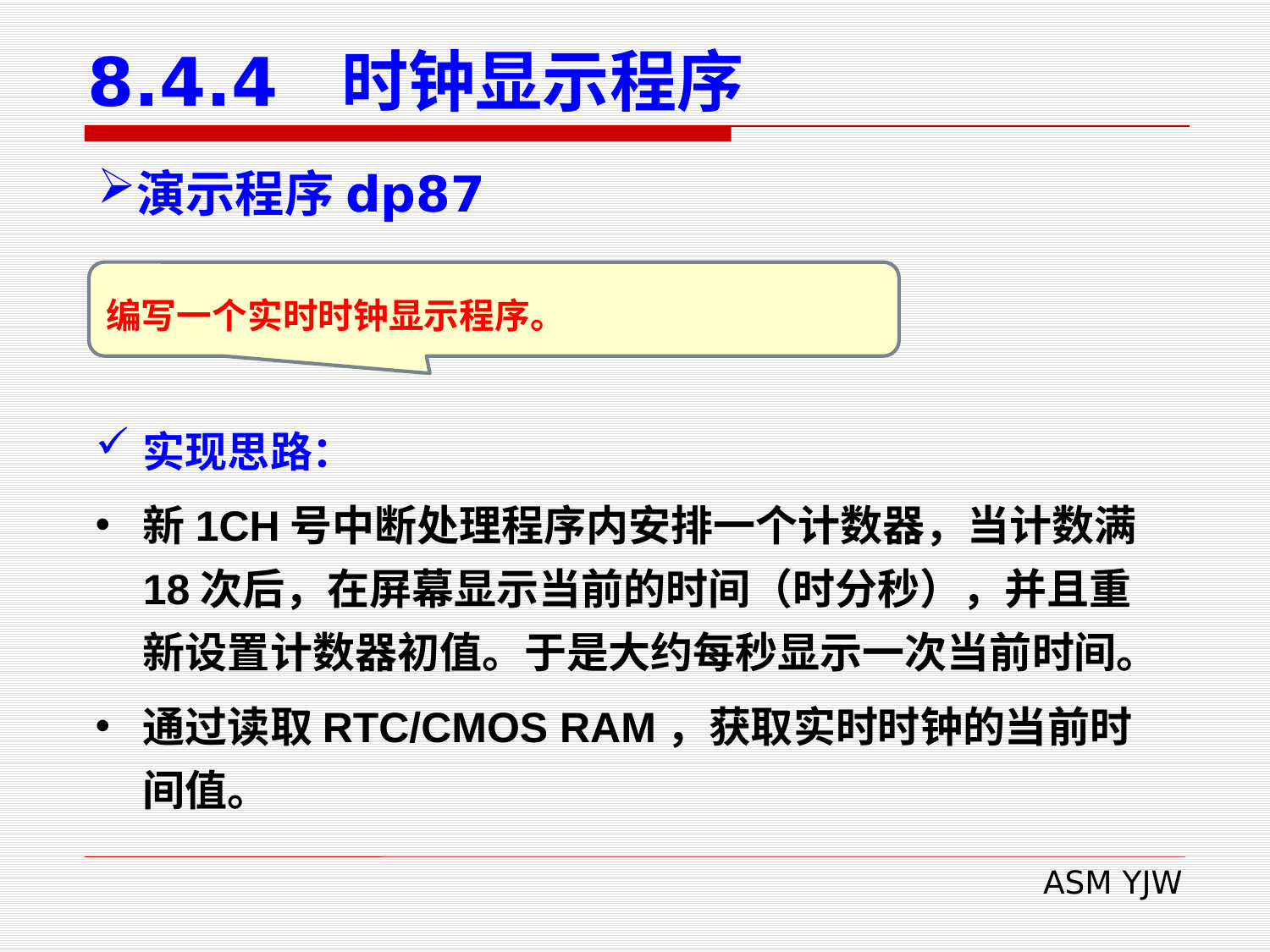

# 8.4.4  时钟显示程序
演示程序dp87
编写一个实时时钟显示程序。

实现思路：
新1CH号中断处理程序内安排一个计数器，当计数满18次后，在屏幕显示当前的时间（时分秒），并且重新设置计数器初值。于是大约每秒显示一次当前时间。
通过读取RTC/CMOS RAM，获取实时时钟的当前时间值。